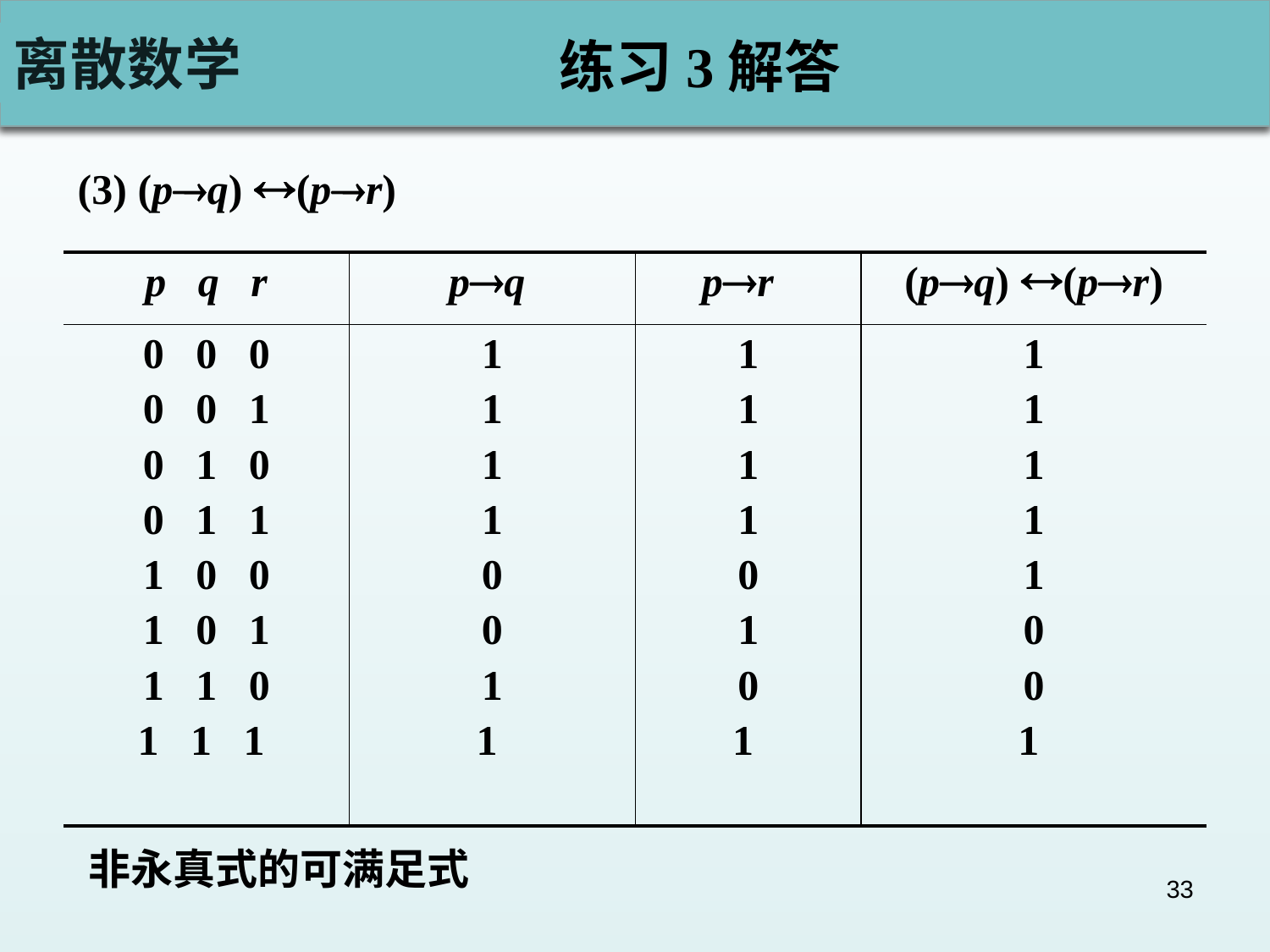

# 练习3解答
(3) (p→q) ↔(p→r)
| p q r | p→q | p→r | (p→q) ↔(p→r) |
| --- | --- | --- | --- |
| 0 0 0 0 0 1 0 1 0 0 1 1 1 0 0 1 0 1 1 1 0 1 1 1 | 1 1 1 1 0 0 1 1 | 1 1 1 1 0 1 0 1 | 1 1 1 1 1 0 0 1 |
非永真式的可满足式
33